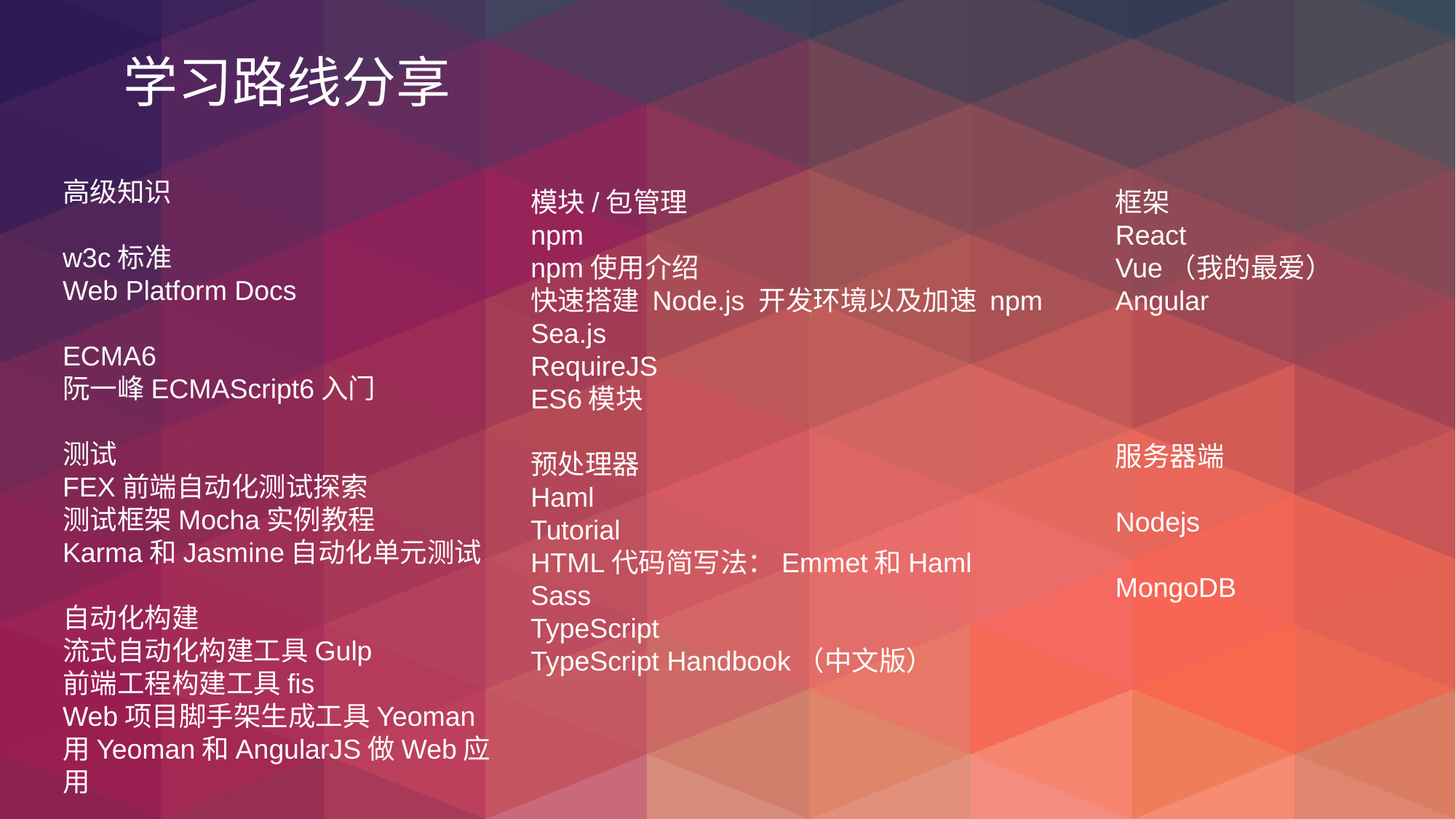

学习路线分享

高级知识

w3c标准
Web Platform Docs

ECMA6
阮一峰ECMAScript6入门

测试
FEX前端自动化测试探索
测试框架Mocha实例教程
Karma和Jasmine自动化单元测试

自动化构建
流式自动化构建工具Gulp
前端工程构建工具fis
Web项目脚手架生成工具Yeoman
用Yeoman和AngularJS做Web应用

模块/包管理
npm
npm使用介绍
快速搭建 Node.js 开发环境以及加速 npm
Sea.js
RequireJS
ES6模块

预处理器
Haml
Tutorial
HTML代码简写法：Emmet和Haml
Sass
TypeScript
TypeScript Handbook（中文版）

框架
React
Vue（我的最爱）
Angular
服务器端

Nodejs

MongoDB